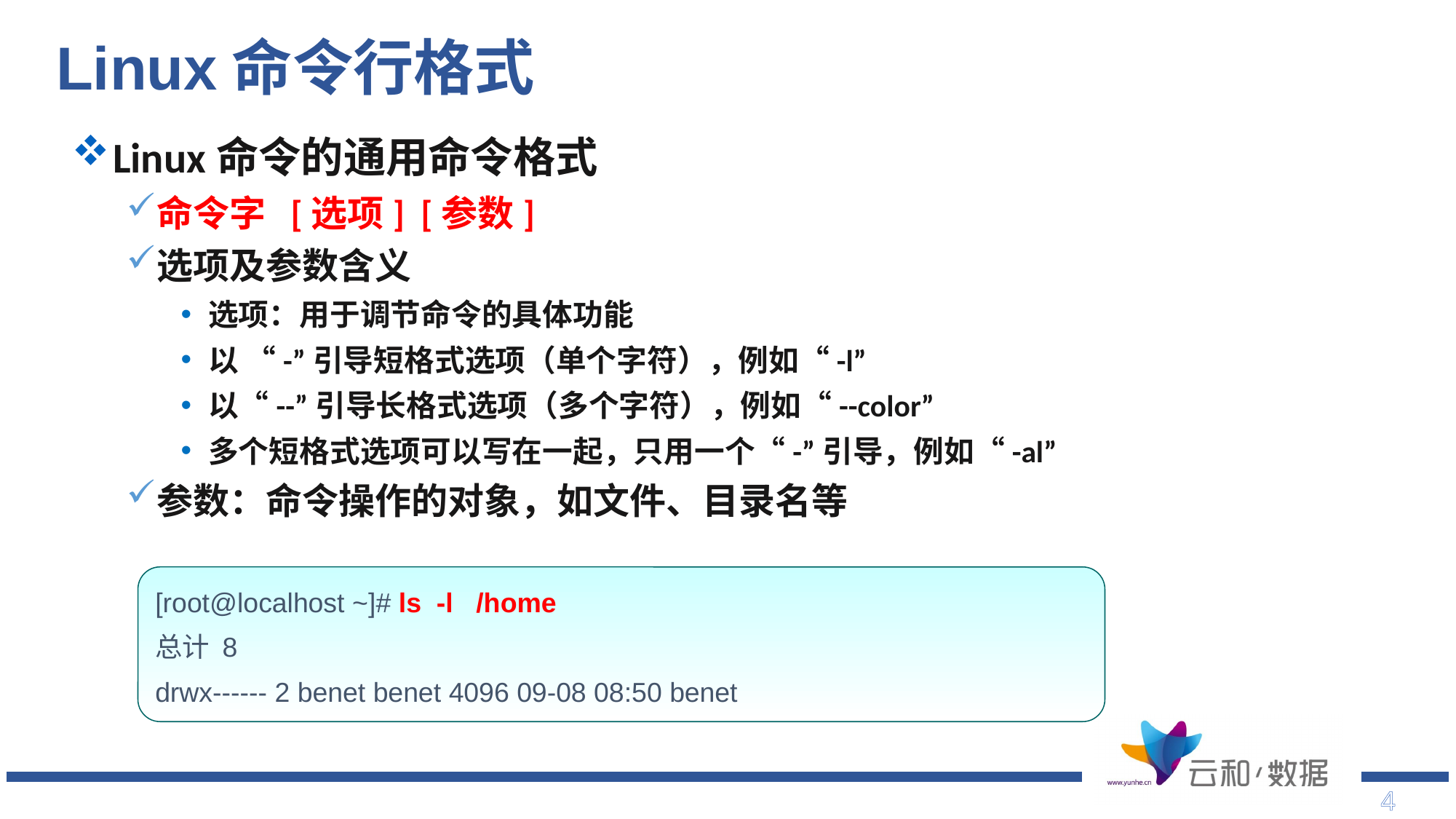

# Linux命令行格式
Linux命令的通用命令格式
命令字  [选项]  [参数]
选项及参数含义
选项：用于调节命令的具体功能
以 “-”引导短格式选项（单个字符），例如“-l”
以“--”引导长格式选项（多个字符），例如“--color”
多个短格式选项可以写在一起，只用一个“-”引导，例如“-al”
参数：命令操作的对象，如文件、目录名等

[root@localhost ~]# ls  -l   /home
总计 8
drwx------ 2 benet benet 4096 09-08 08:50 benet